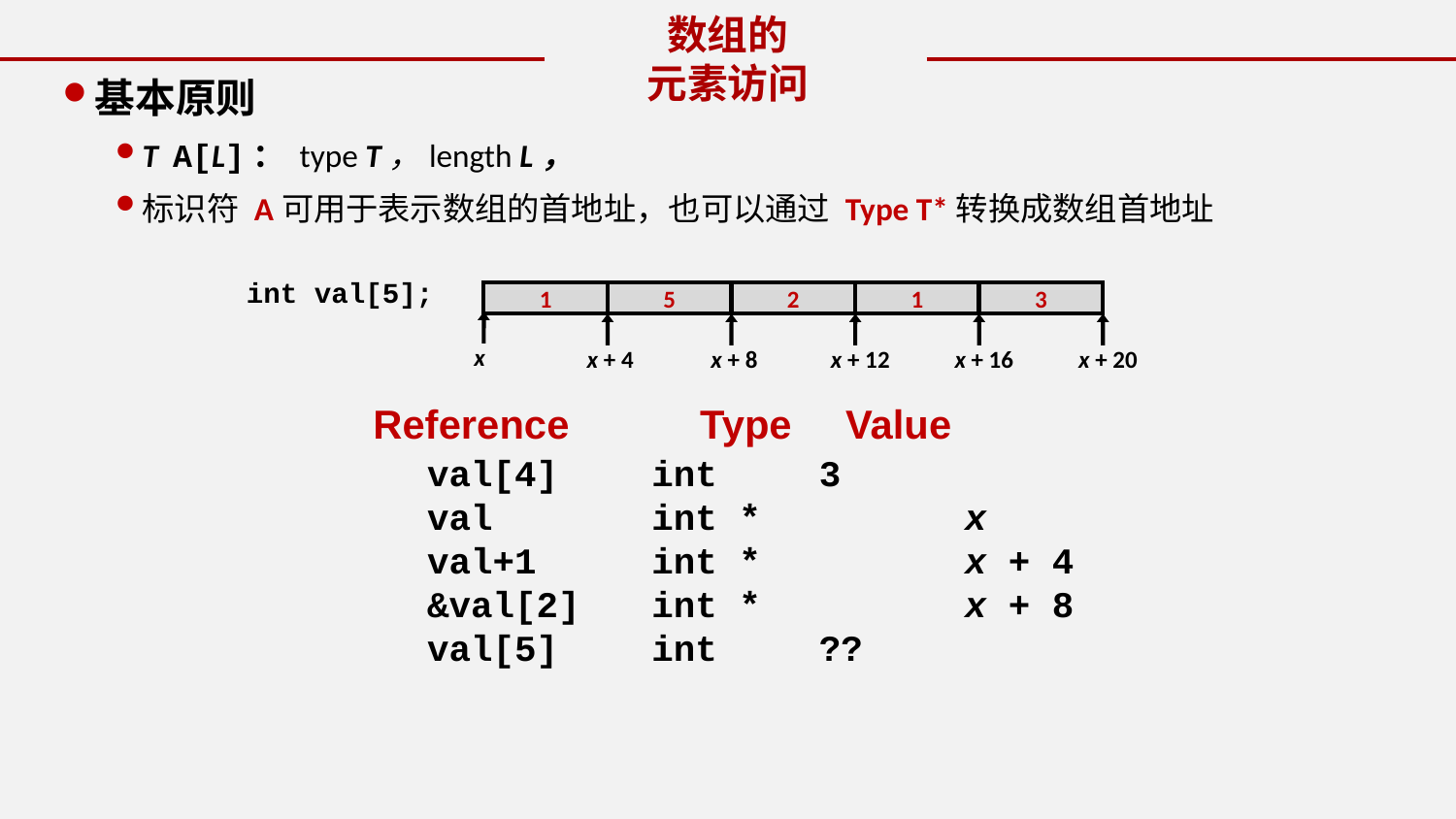

数组的
元素访问
基本原则
T  A[L]： type T，length L，
标识符 A可用于表示数组的首地址，也可以通过 Type T*转换成数组首地址
int val[5];
1
5
2
1
3

x
x + 4
x + 8
x + 12
x + 16
x + 20
Reference	Type	Value
val[4]	  int	   3
val	  int *	   x
val+1	  int *	   x + 4
&val[2]	  int *	   x + 8
val[5]	  int	   ??